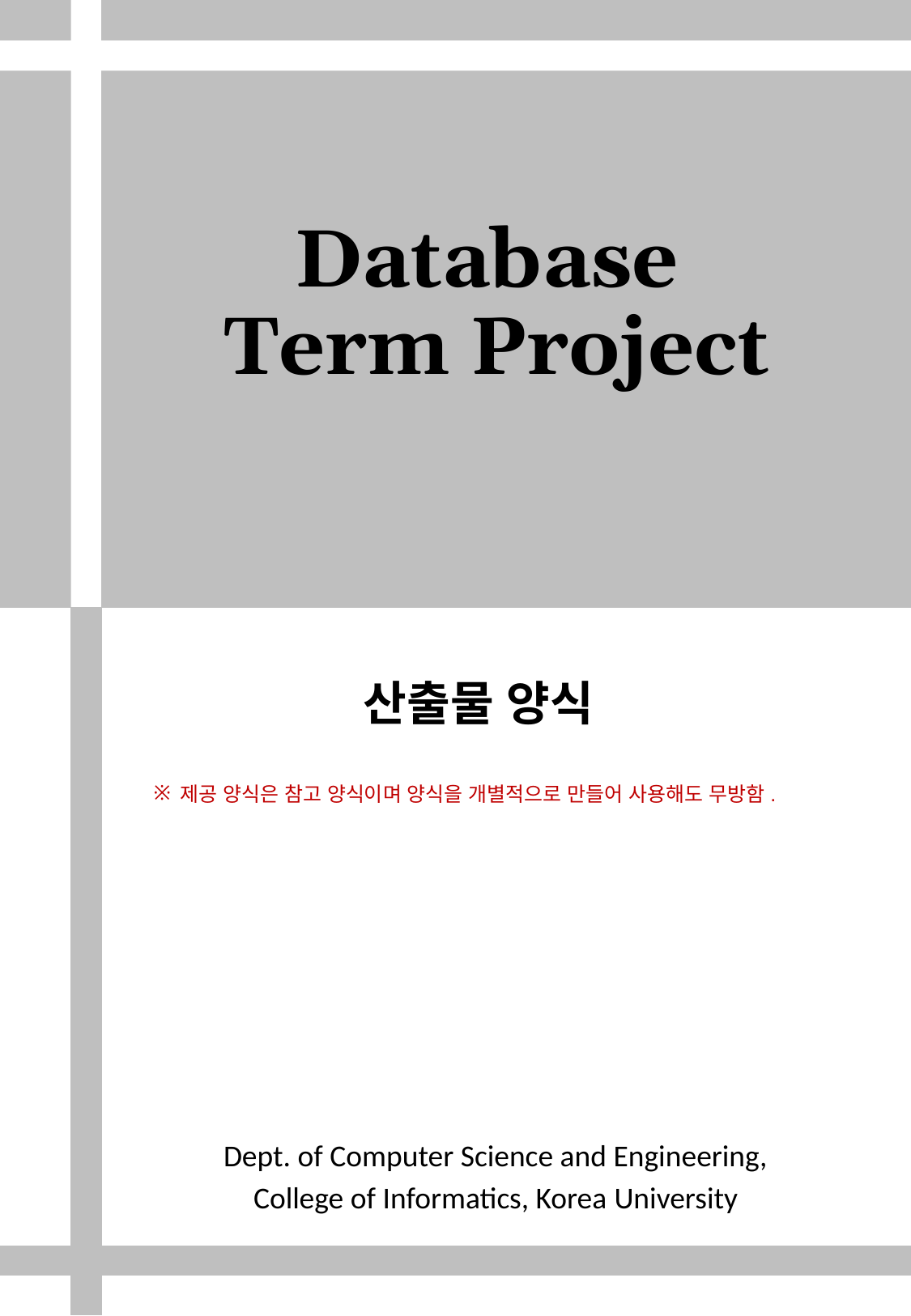

# Database Term Project

산출물 양식
제공 양식은 참고 양식이며 양식을 개별적으로 만들어 사용해도 무방함.
Dept. of Computer Science and Engineering,
College of Informatics, Korea University